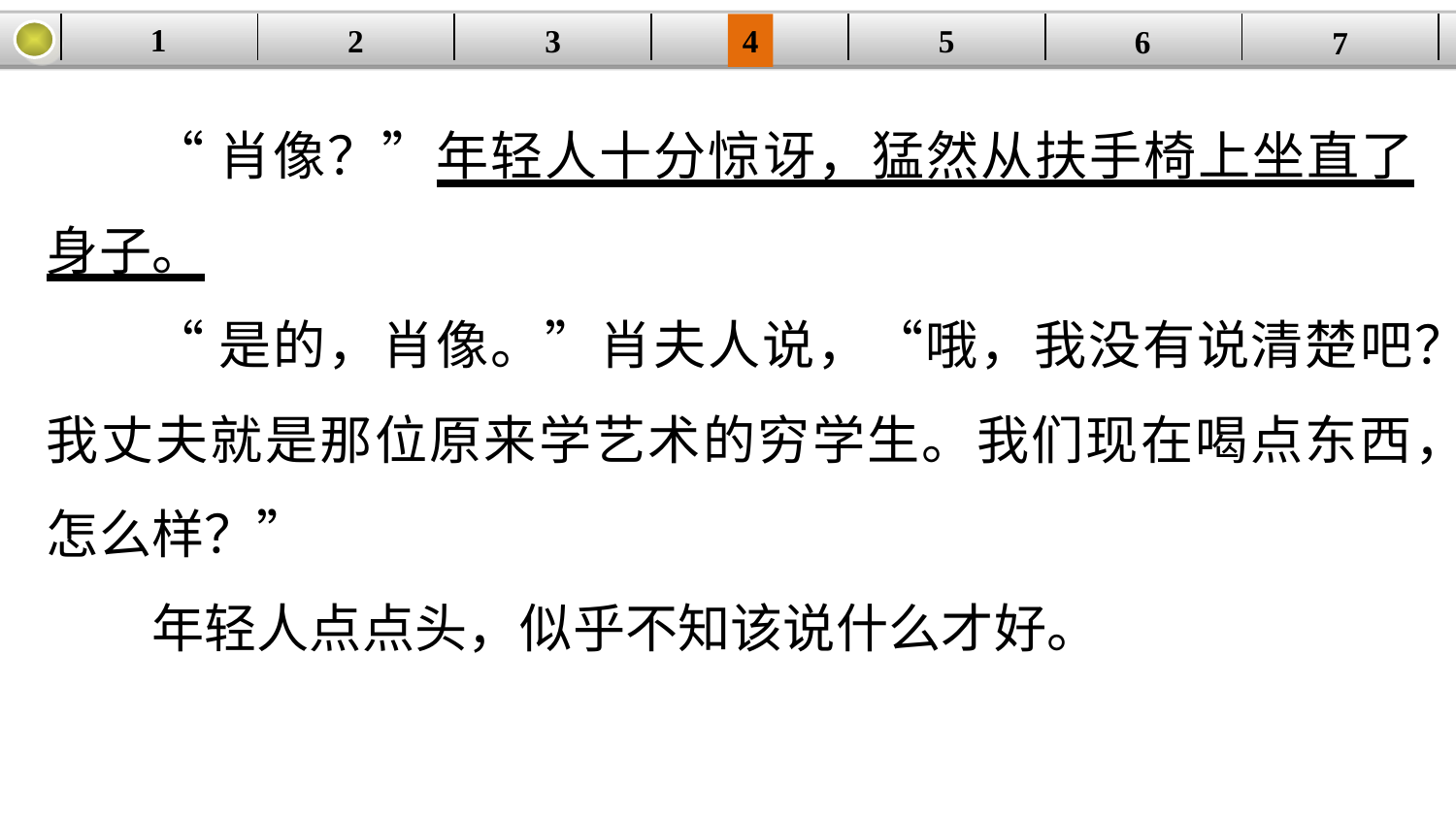

1
5
3
2
|  |  |  |  |  |  |  |
| --- | --- | --- | --- | --- | --- | --- |
4
6
7

“肖像？”年轻人十分惊讶，猛然从扶手椅上坐直了身子。
“是的，肖像。”肖夫人说，“哦，我没有说清楚吧？我丈夫就是那位原来学艺术的穷学生。我们现在喝点东西，怎么样？”
年轻人点点头，似乎不知该说什么才好。